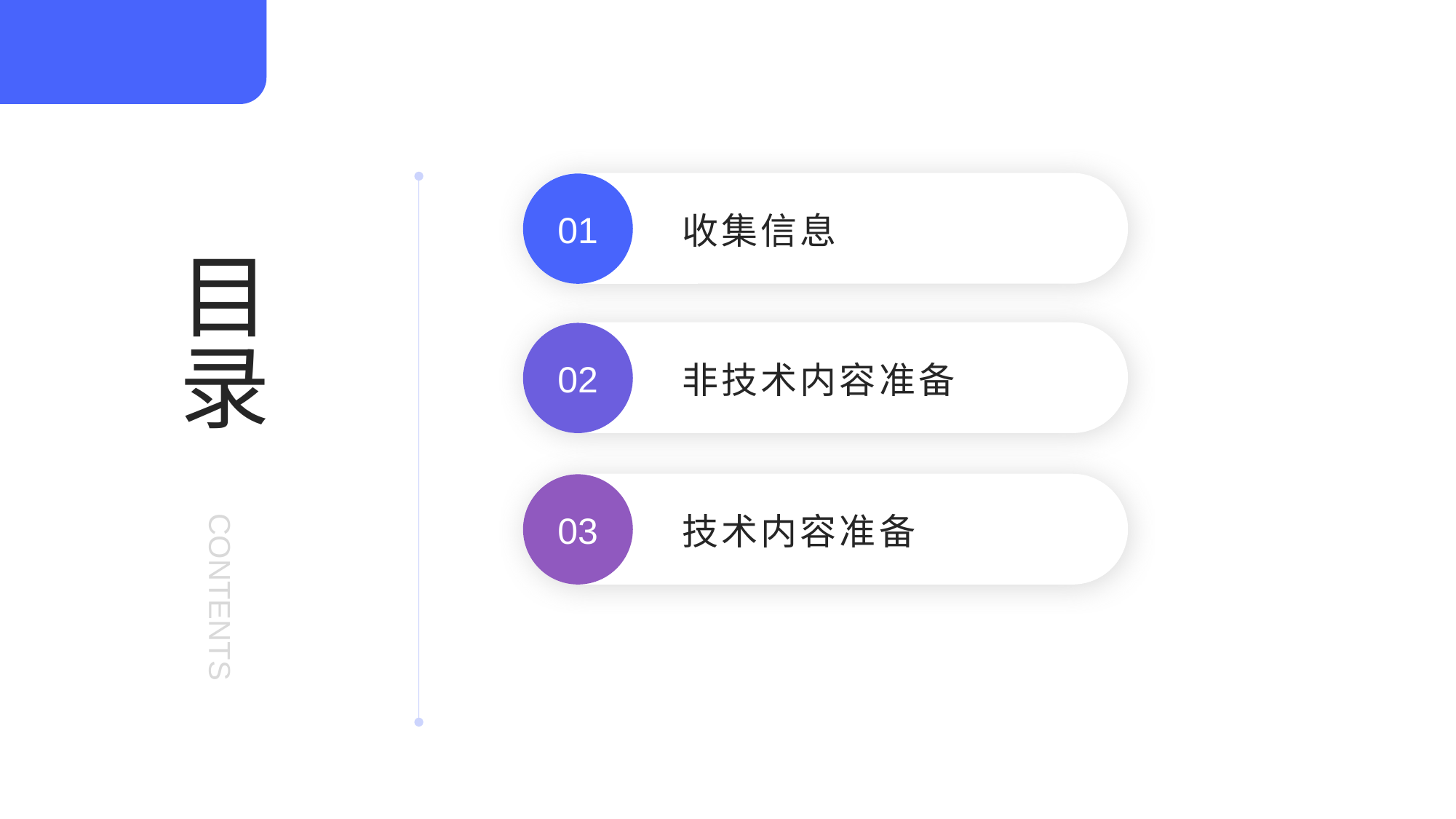

01
收集信息
目录

02
非技术内容准备

03
技术内容准备
CONTENTS